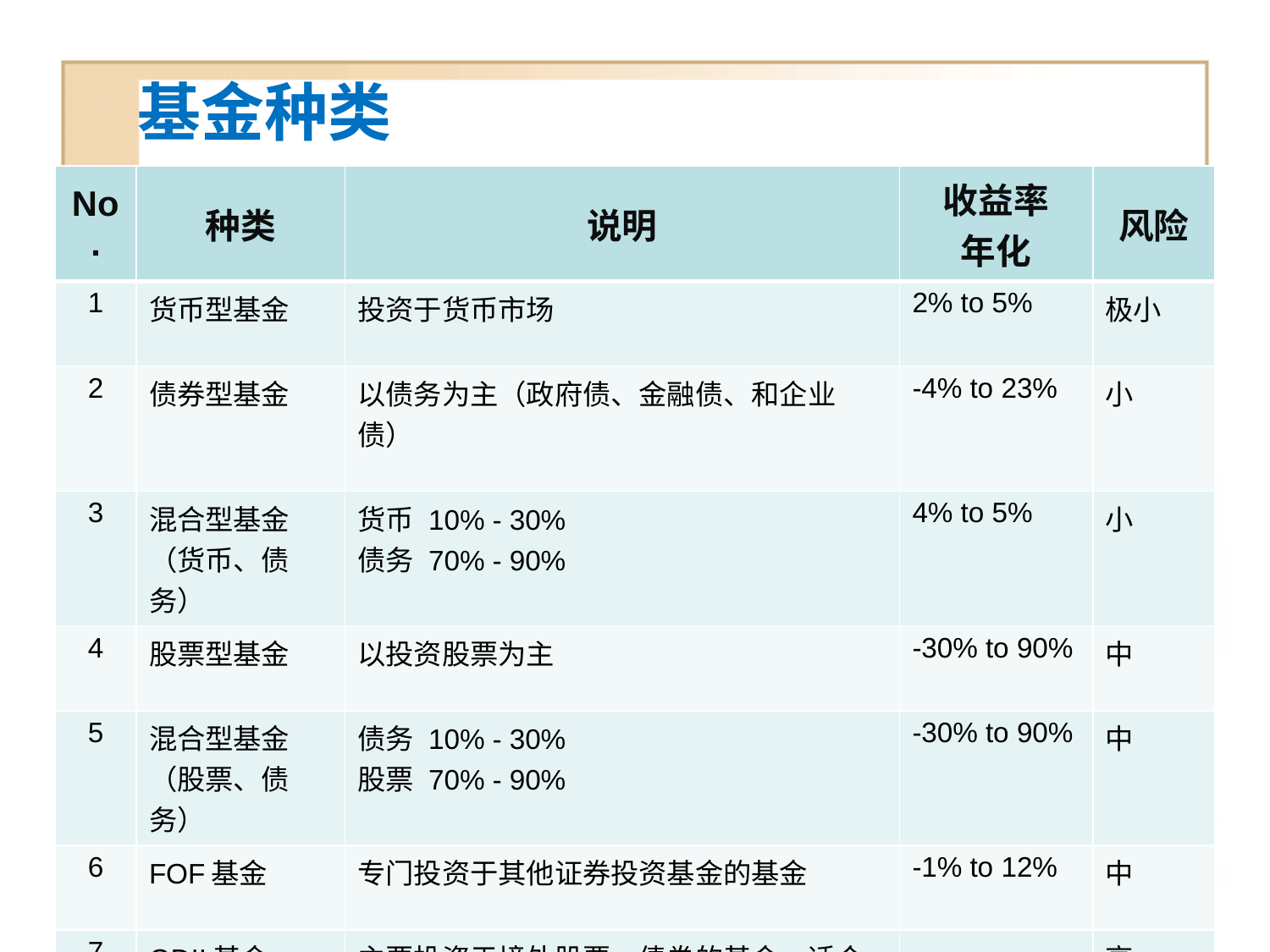

# 基金种类
| No. | 种类 | 说明 | 收益率 年化 | 风险 |
| --- | --- | --- | --- | --- |
| 1 | 货币型基金 | 投资于货币市场 | 2% to 5% | 极小 |
| 2 | 债券型基金 | 以债务为主（政府债、金融债、和企业债） | -4% to 23% | 小 |
| 3 | 混合型基金 （货币、债务） | 货币 10% - 30% 债务 70% - 90% | 4% to 5% | 小 |
| 4 | 股票型基金 | 以投资股票为主 | -30% to 90% | 中 |
| 5 | 混合型基金 （股票、债务） | 债务 10% - 30% 股票 70% - 90% | -30% to 90% | 中 |
| 6 | FOF基金 | 专门投资于其他证券投资基金的基金 | -1% to 12% | 中 |
| 7 | QDII基金 | 主要投资于境外股票、债券的基金，适合看好海外市场 |  | 高 |
| 8 | 指数ETL基金 | 指数的影子，通过跟踪指数，力求做到和指数如影随形 | 个人能力 ETL交易 | 高 |